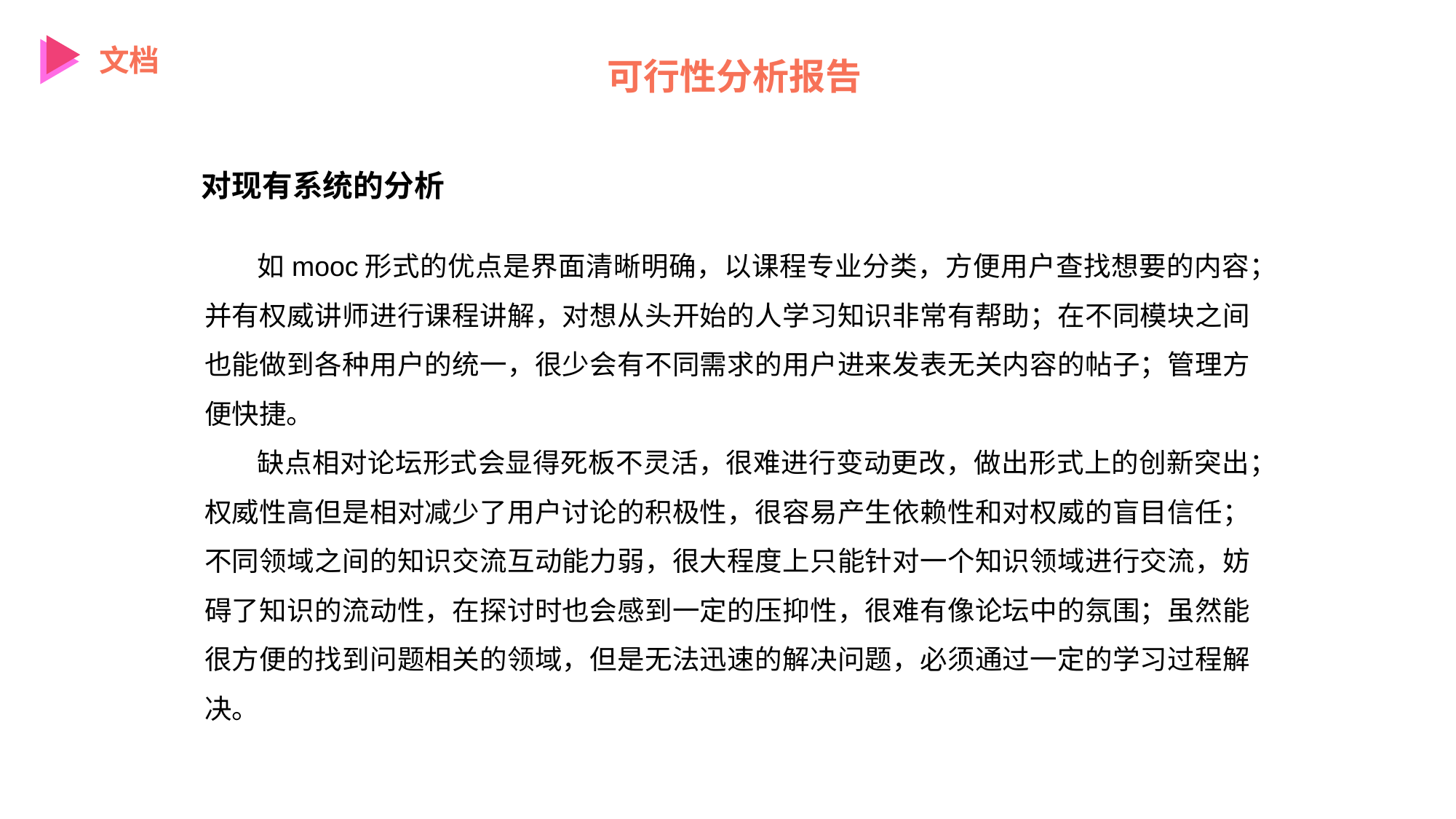

文档
可行性分析报告
对现有系统的分析
       如mooc形式的优点是界面清晰明确，以课程专业分类，方便用户查找想要的内容；并有权威讲师进行课程讲解，对想从头开始的人学习知识非常有帮助；在不同模块之间也能做到各种用户的统一，很少会有不同需求的用户进来发表无关内容的帖子；管理方便快捷。
       缺点相对论坛形式会显得死板不灵活，很难进行变动更改，做出形式上的创新突出；权威性高但是相对减少了用户讨论的积极性，很容易产生依赖性和对权威的盲目信任；不同领域之间的知识交流互动能力弱，很大程度上只能针对一个知识领域进行交流，妨碍了知识的流动性，在探讨时也会感到一定的压抑性，很难有像论坛中的氛围；虽然能很方便的找到问题相关的领域，但是无法迅速的解决问题，必须通过一定的学习过程解决。